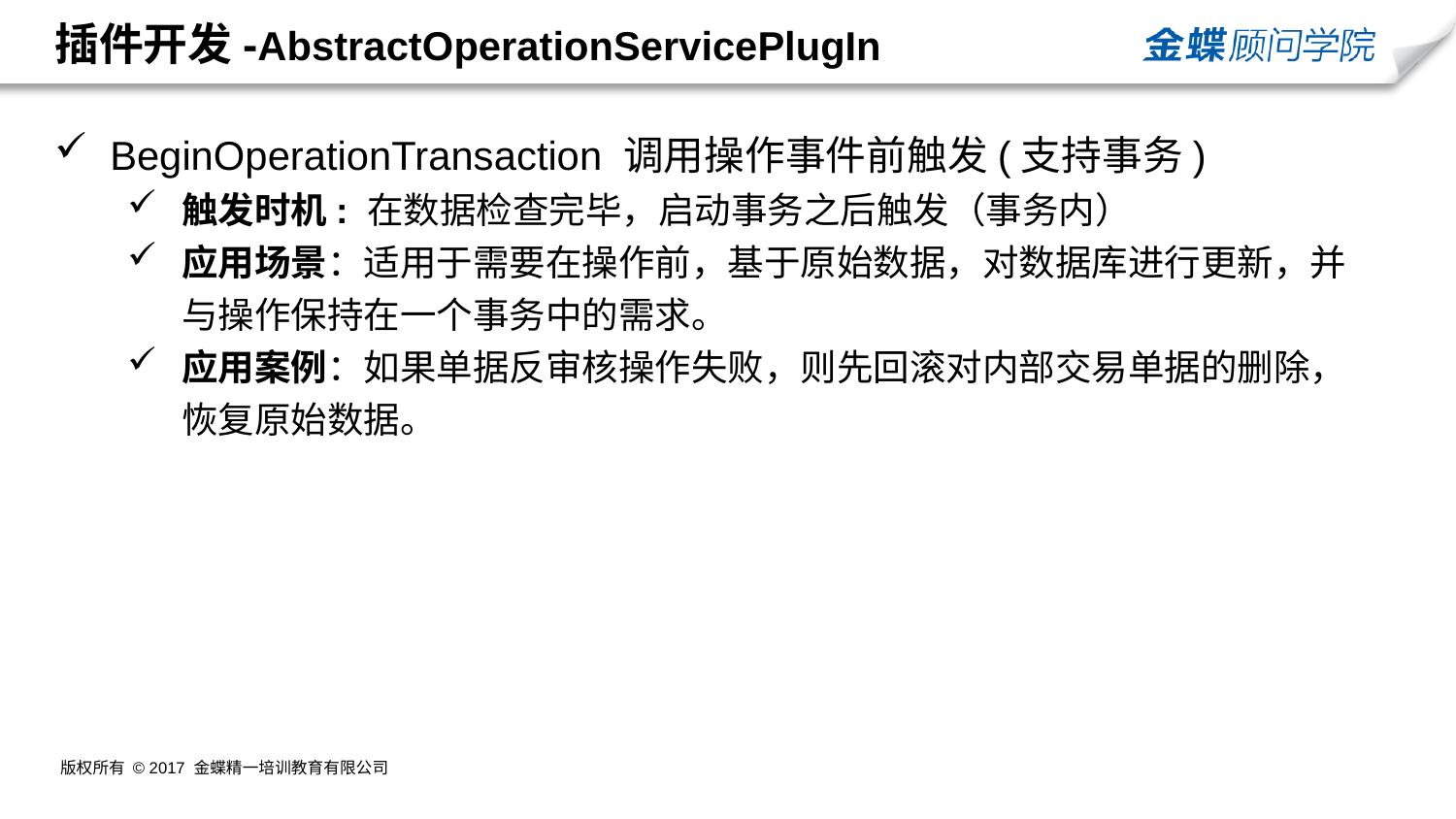

# 插件开发-AbstractOperationServicePlugIn
  BeginOperationTransaction 调用操作事件前触发(支持事务)
触发时机: 在数据检查完毕，启动事务之后触发（事务内）
应用场景：适用于需要在操作前，基于原始数据，对数据库进行更新，并与操作保持在一个事务中的需求。
应用案例：如果单据反审核操作失败，则先回滚对内部交易单据的删除，恢复原始数据。